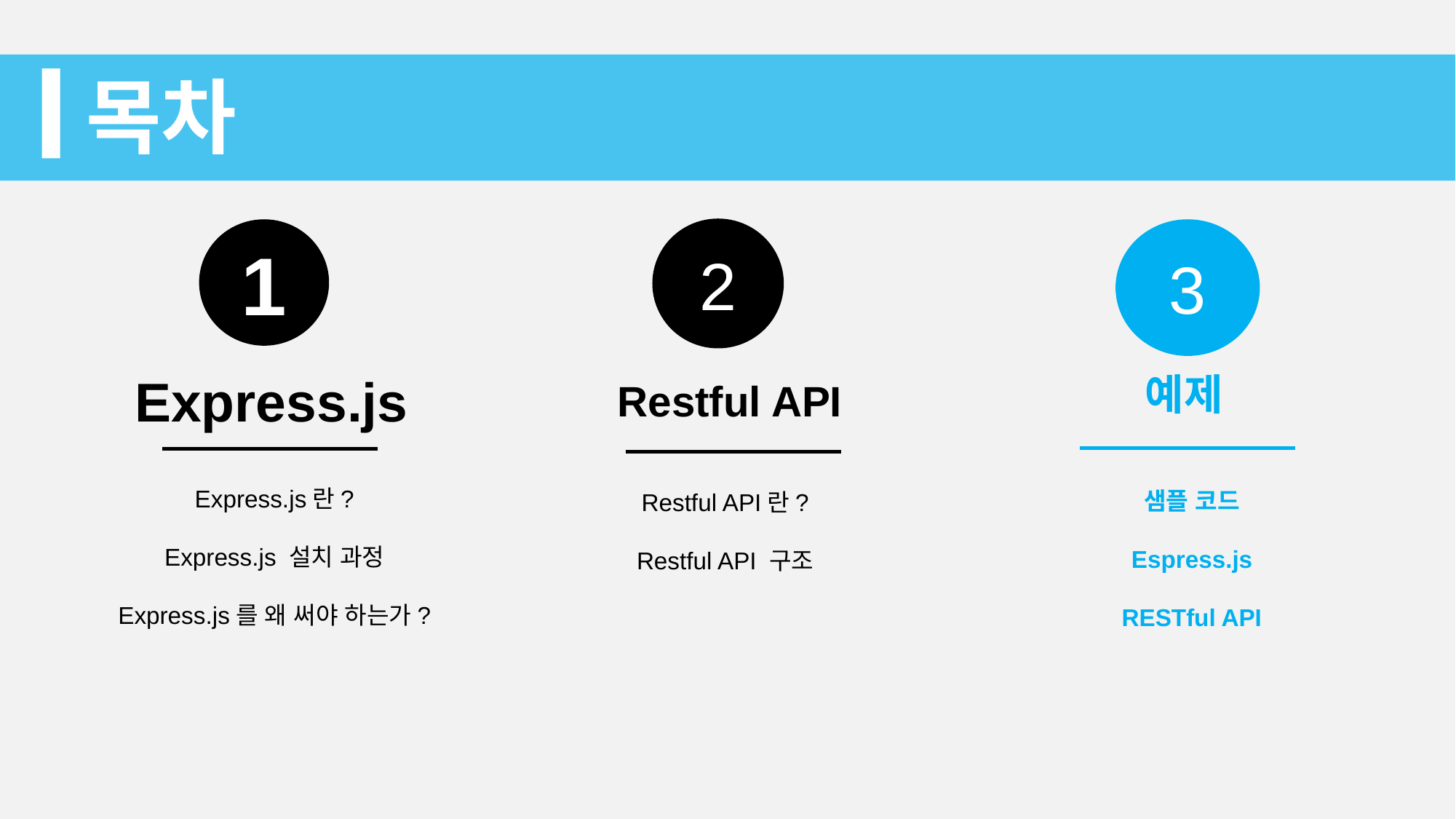

# 목차

1
3
2
Express.js
예제
Restful API
Express.js란?
Express.js 설치 과정
Express.js를 왜 써야 하는가?
샘플 코드
Espress.js
RESTful API

Restful API란?
Restful API 구조